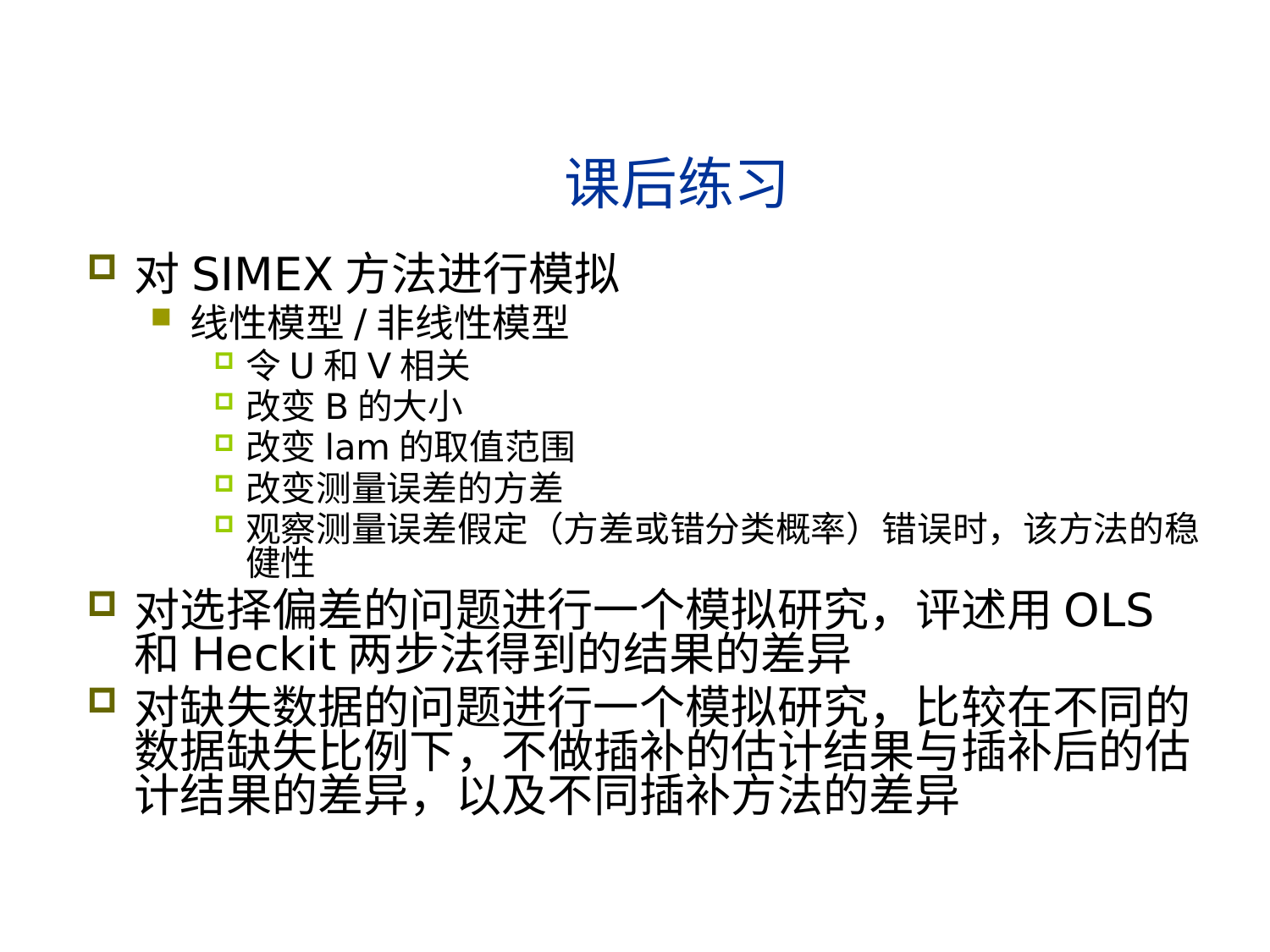

# 课后练习
对SIMEX方法进行模拟
线性模型/非线性模型
令U和V相关
改变B的大小
改变lam的取值范围
改变测量误差的方差
观察测量误差假定（方差或错分类概率）错误时，该方法的稳健性
对选择偏差的问题进行一个模拟研究，评述用OLS和Heckit两步法得到的结果的差异
对缺失数据的问题进行一个模拟研究，比较在不同的数据缺失比例下，不做插补的估计结果与插补后的估计结果的差异，以及不同插补方法的差异